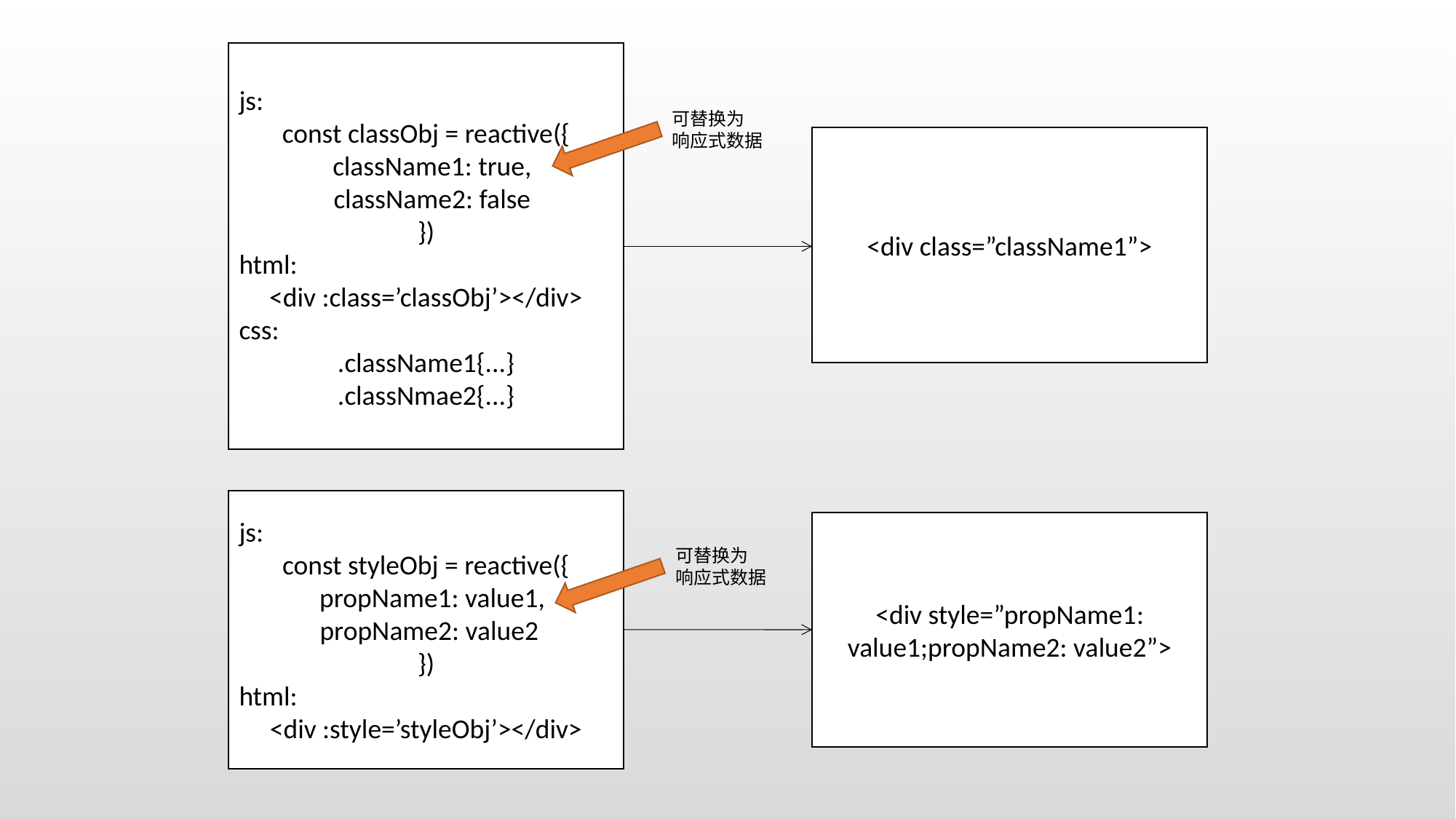

js:
const classObj = reactive({
  className1: true,
  className2: false
})
html:
<div :class=’classObj’></div>
css:
.className1{...}
.classNmae2{...}
可替换为
响应式数据
<div class=”className1”>

js:
const styleObj = reactive({
  propName1: value1,
 propName2: value2
})
html:
<div :style=’styleObj’></div>
<div style=”propName1: value1;propName2: value2”>
可替换为
响应式数据